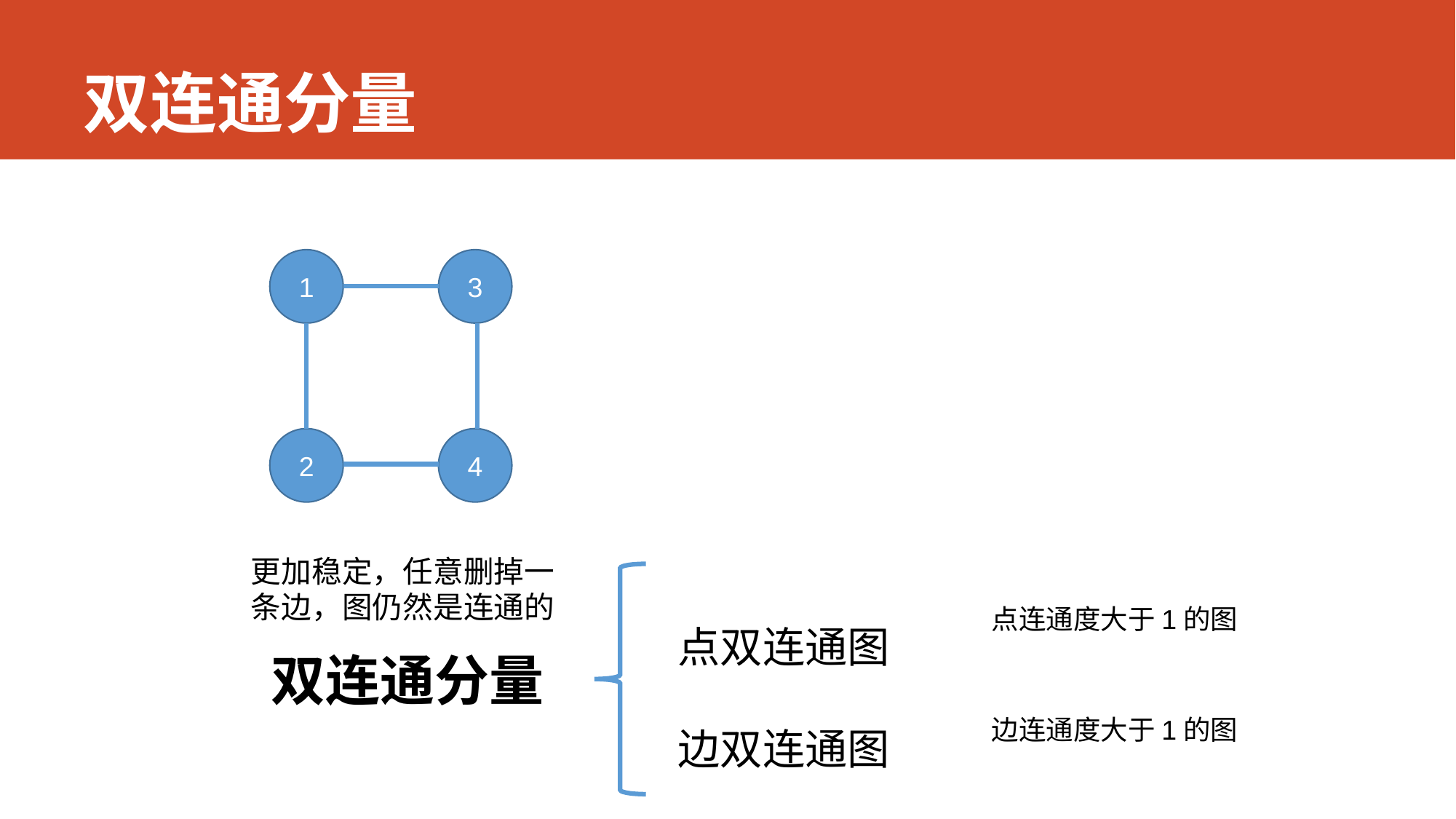

# 双连通分量
1
3
2
4
更加稳定，任意删掉一条边，图仍然是连通的

点双连通图
边双连通图
点连通度大于1的图
双连通分量
边连通度大于1的图